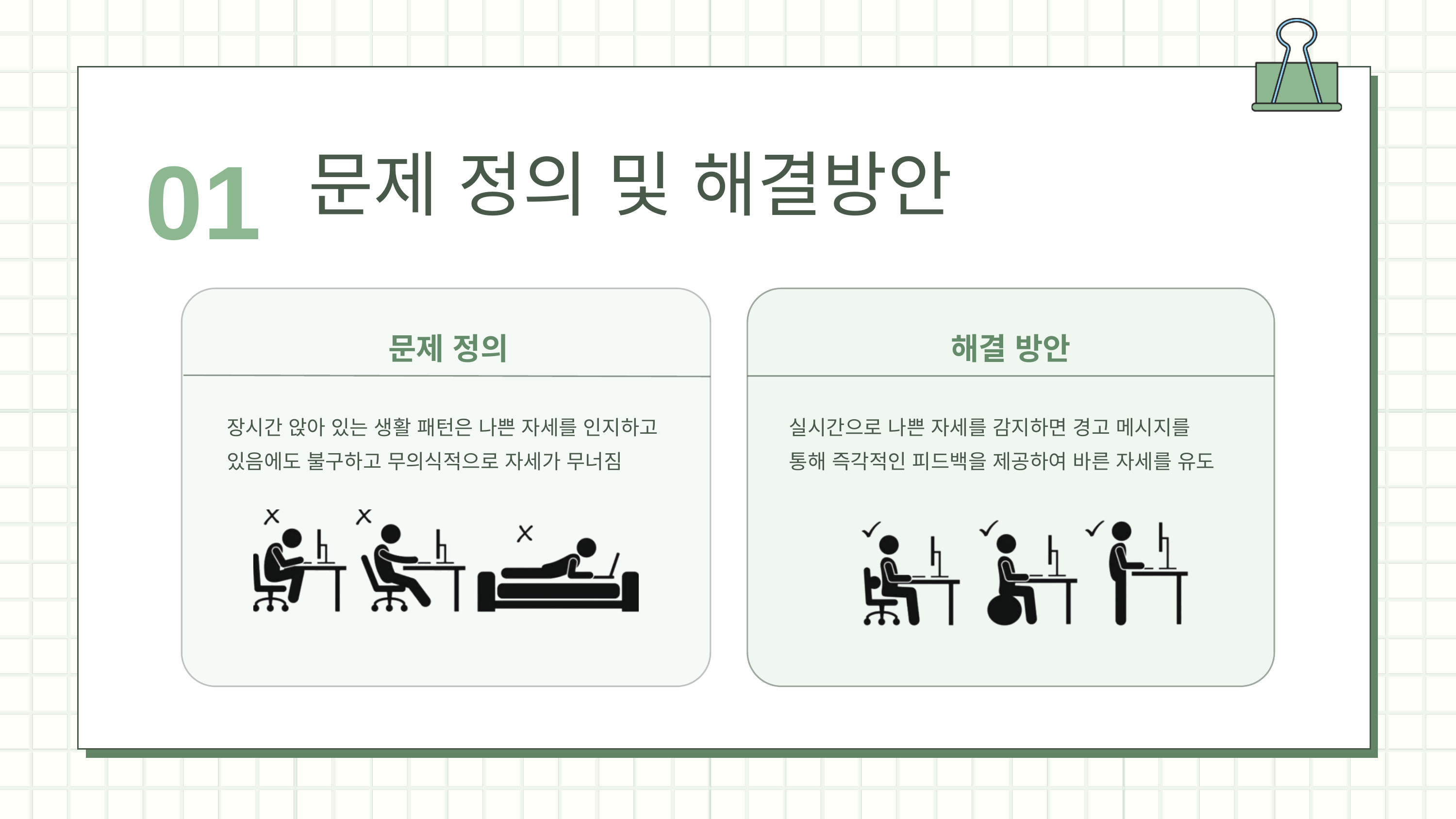

01
문제 정의 및 해결방안

문제 정의
해결 방안
장시간 앉아 있는 생활 패턴은 나쁜 자세를 인지하고 있음에도 불구하고 무의식적으로 자세가 무너짐
실시간으로 나쁜 자세를 감지하면 경고 메시지를 통해 즉각적인 피드백을 제공하여 바른 자세를 유도